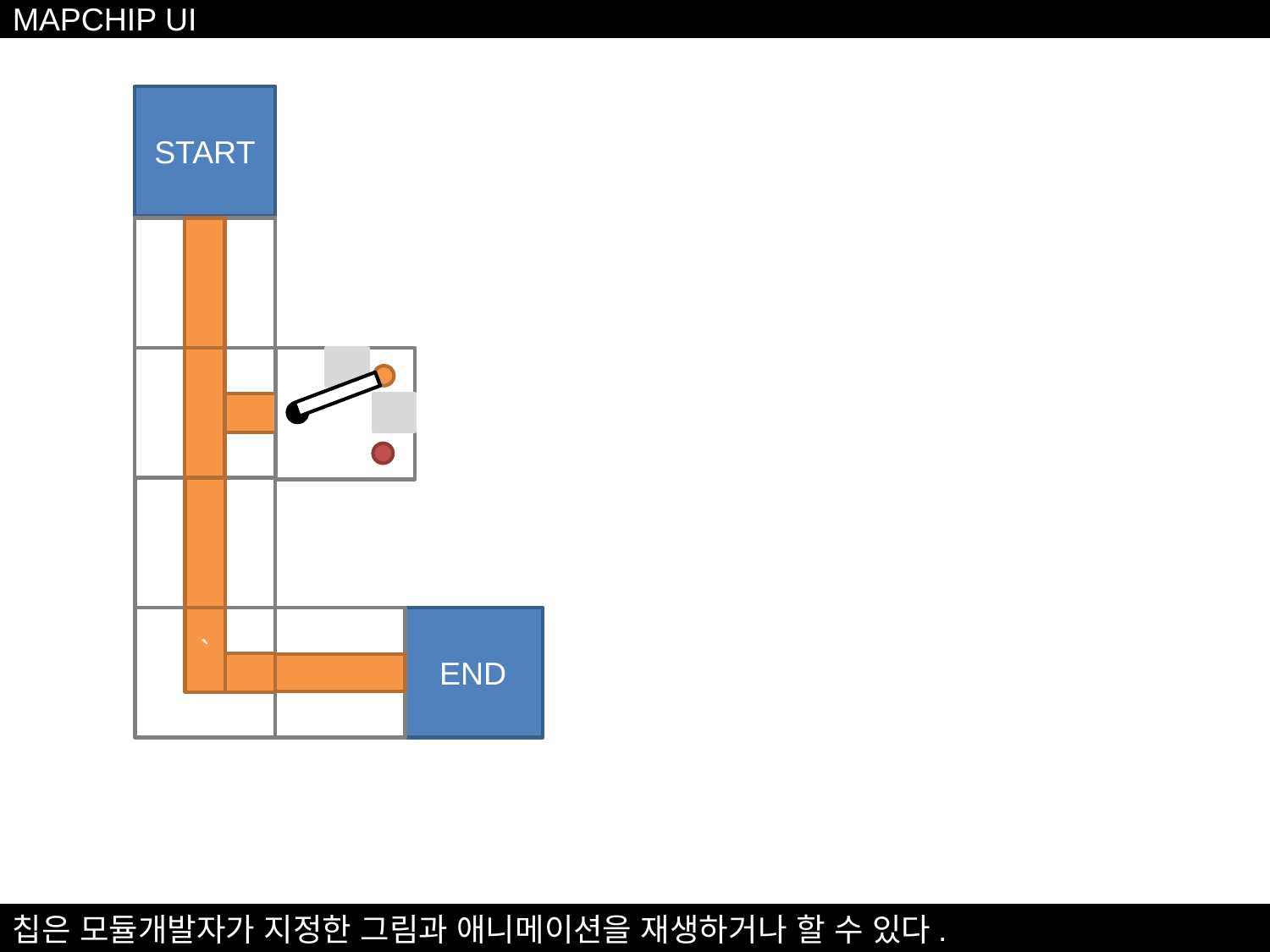

MAPCHIP UI
START

END

`

칩은 모듈개발자가 지정한 그림과 애니메이션을 재생하거나 할 수 있다.